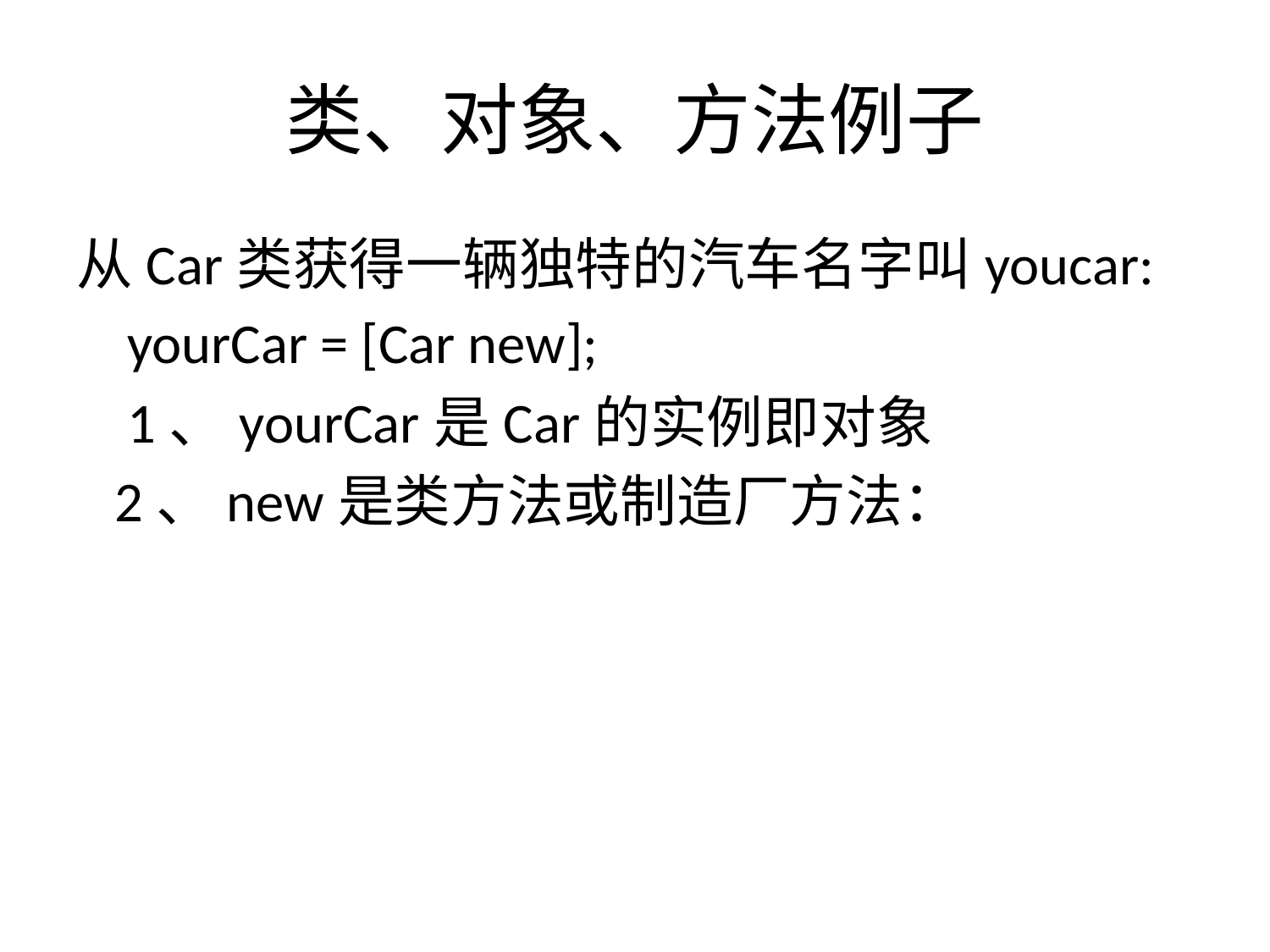

# 类、对象、方法例子
从Car类获得一辆独特的汽车名字叫youcar:
    yourCar = [Car new];
    1、yourCar是Car的实例即对象
   2、new是类方法或制造厂方法：